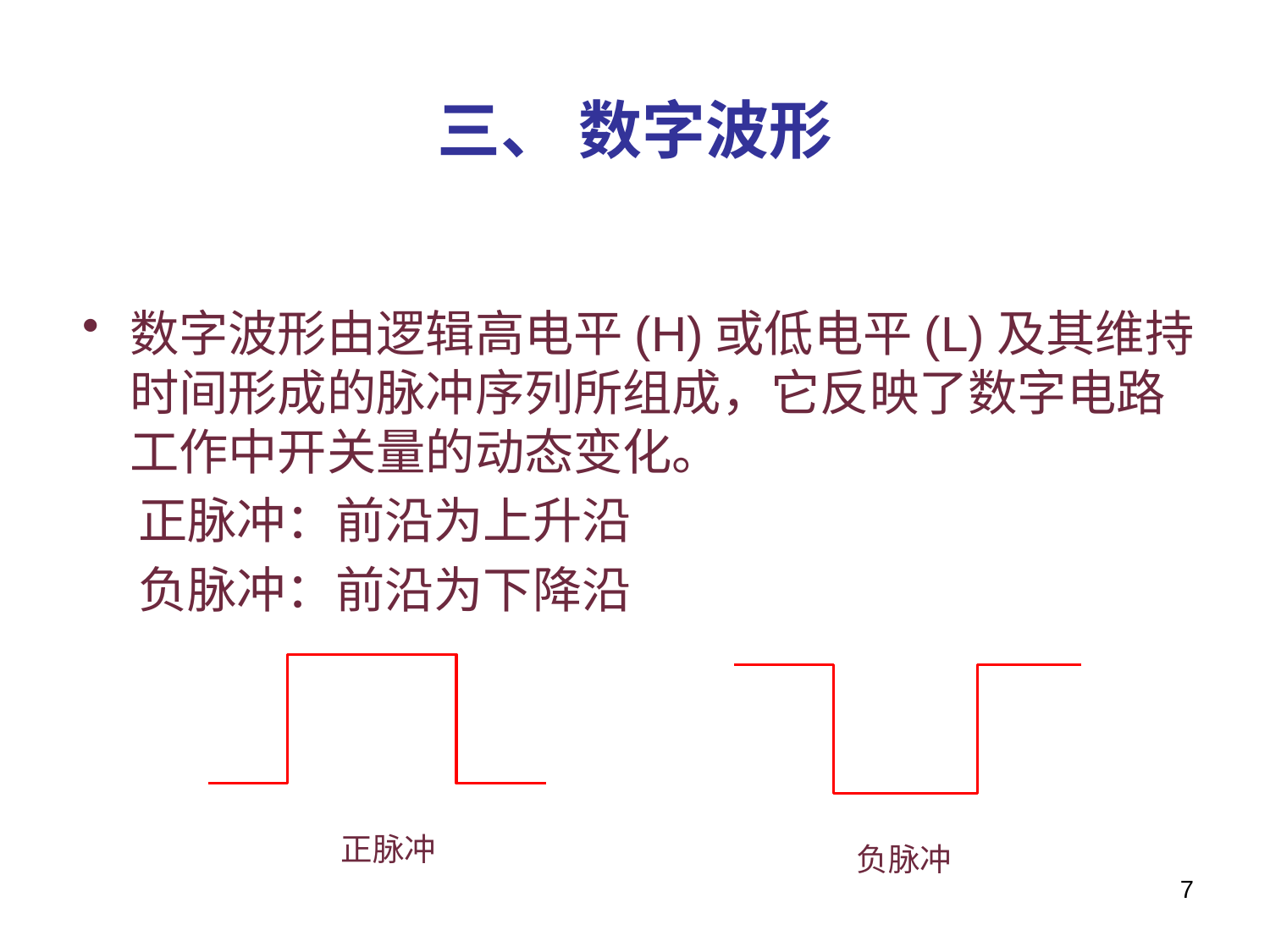

三、 数字波形

数字波形由逻辑高电平(H)或低电平(L)及其维持时间形成的脉冲序列所组成，它反映了数字电路工作中开关量的动态变化。
    正脉冲：前沿为上升沿
    负脉冲：前沿为下降沿
正脉冲
负脉冲
7